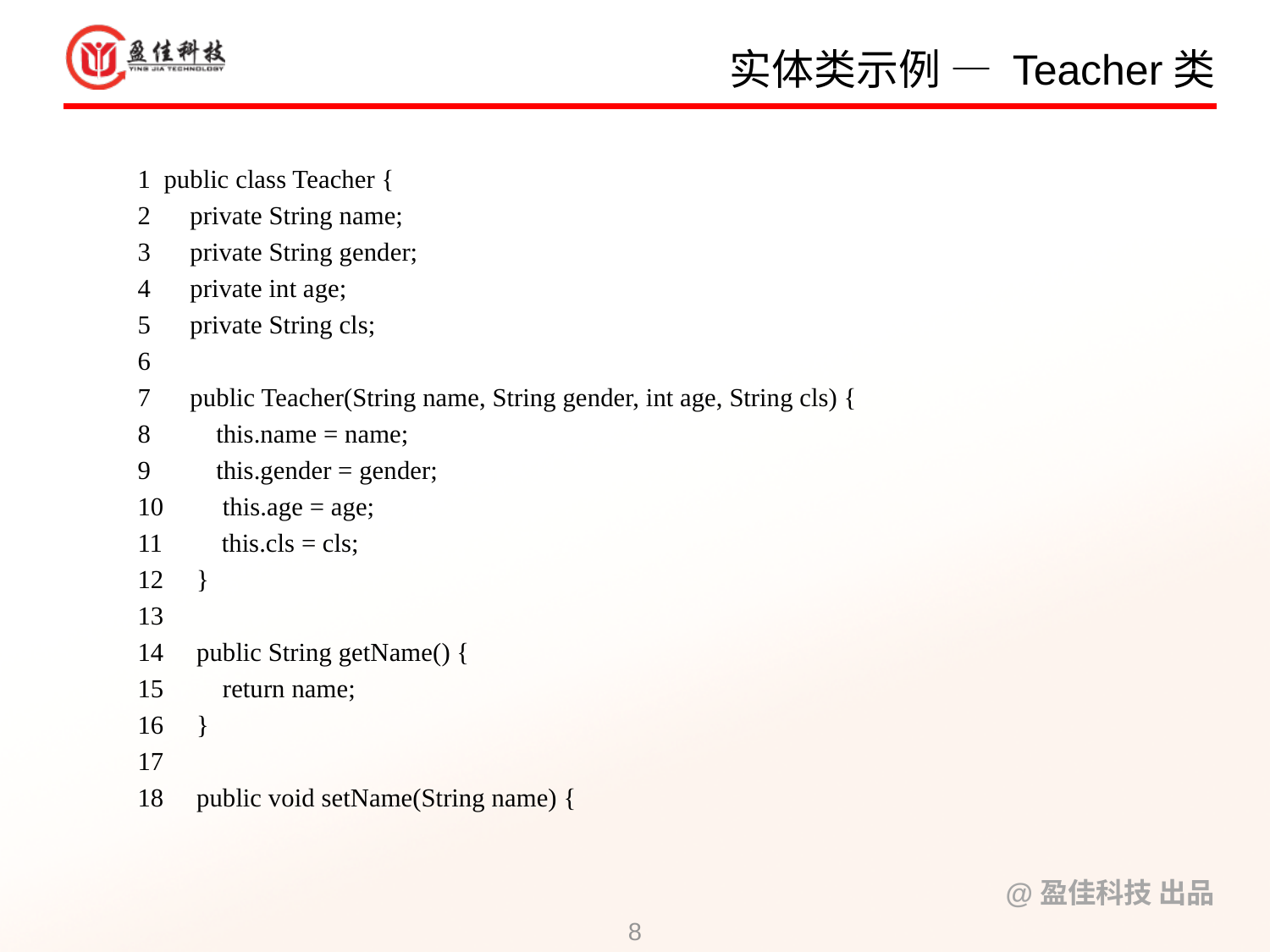

# 实体类示例 — Teacher类
1  public class Teacher {
2      private String name;
3      private String gender;
4      private int age;
5      private String cls;
6
7      public Teacher(String name, String gender, int age, String cls) {
8          this.name = name;
9          this.gender = gender;
10         this.age = age;
11         this.cls = cls;
12     }
13
14     public String getName() {
15         return name;
16     }
17
18     public void setName(String name) {
8